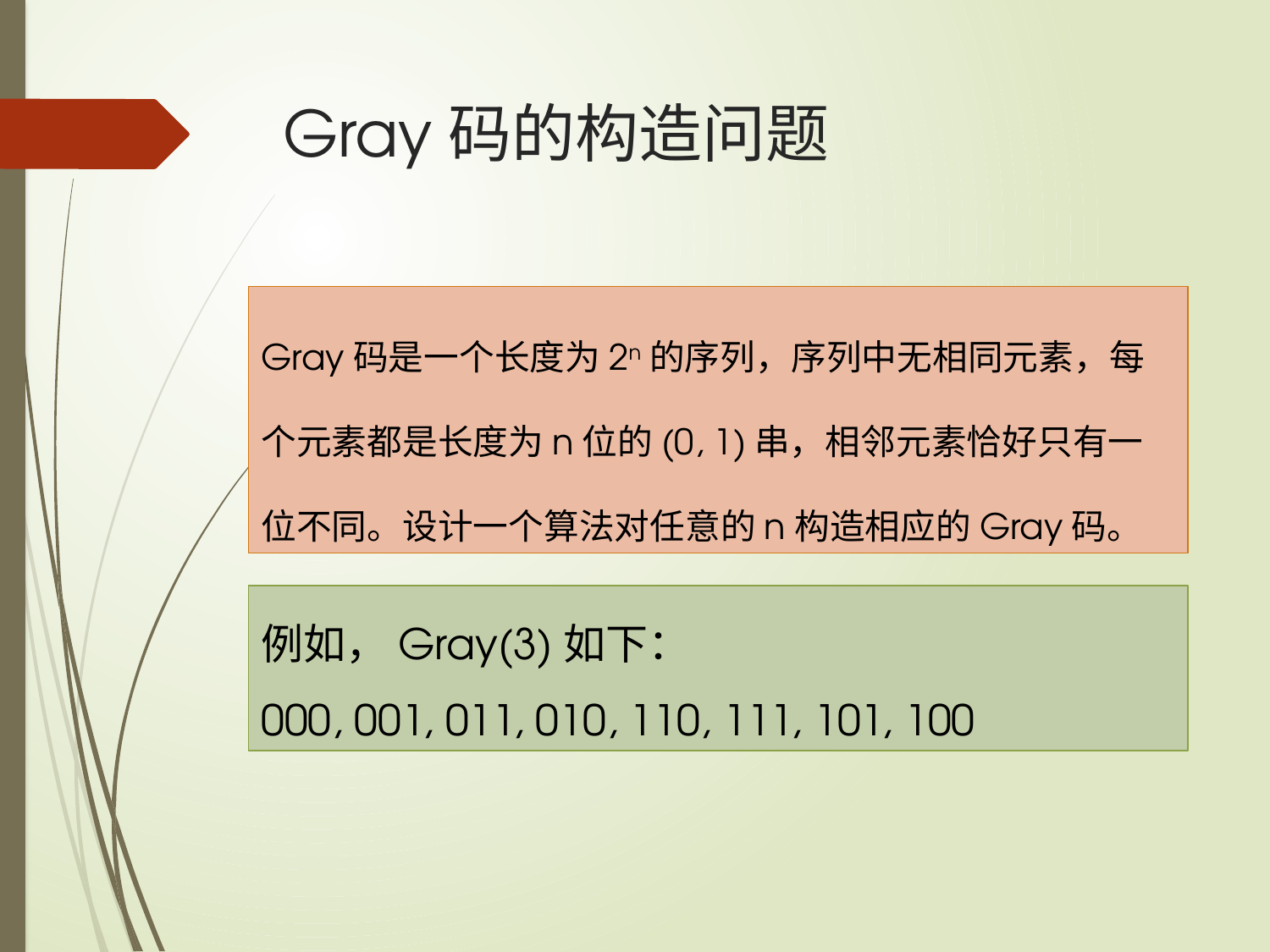

Gray码的构造问题
Gray码是一个长度为2n的序列，序列中无相同元素，每个元素都是长度为n位的(0, 1)串，相邻元素恰好只有一位不同。设计一个算法对任意的n构造相应的Gray码。
例如，Gray(3)如下：
000, 001, 011, 010, 110, 111, 101, 100